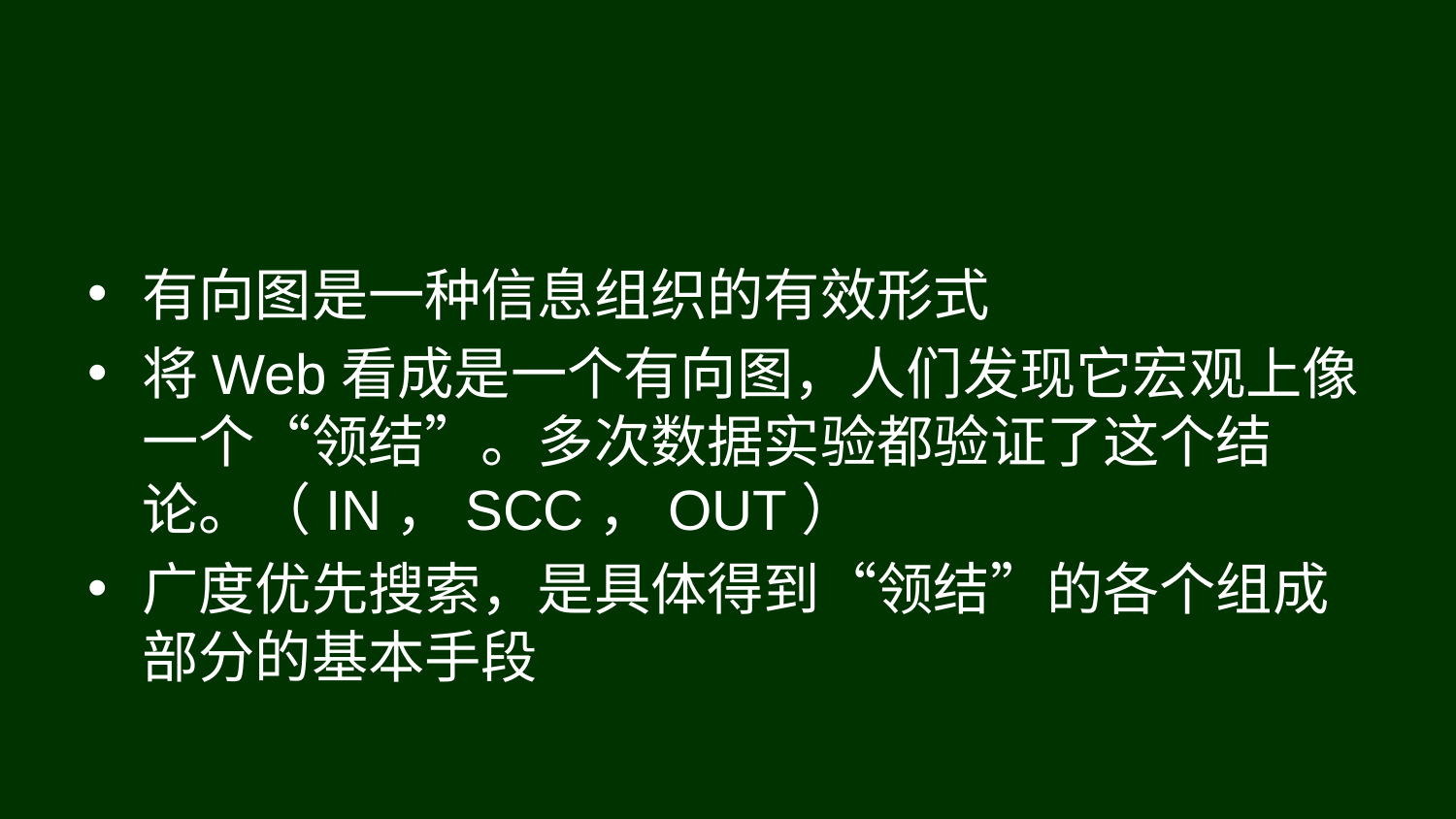

#
有向图是一种信息组织的有效形式
将Web看成是一个有向图，人们发现它宏观上像一个“领结”。多次数据实验都验证了这个结论。（IN，SCC，OUT）
广度优先搜索，是具体得到“领结”的各个组成部分的基本手段